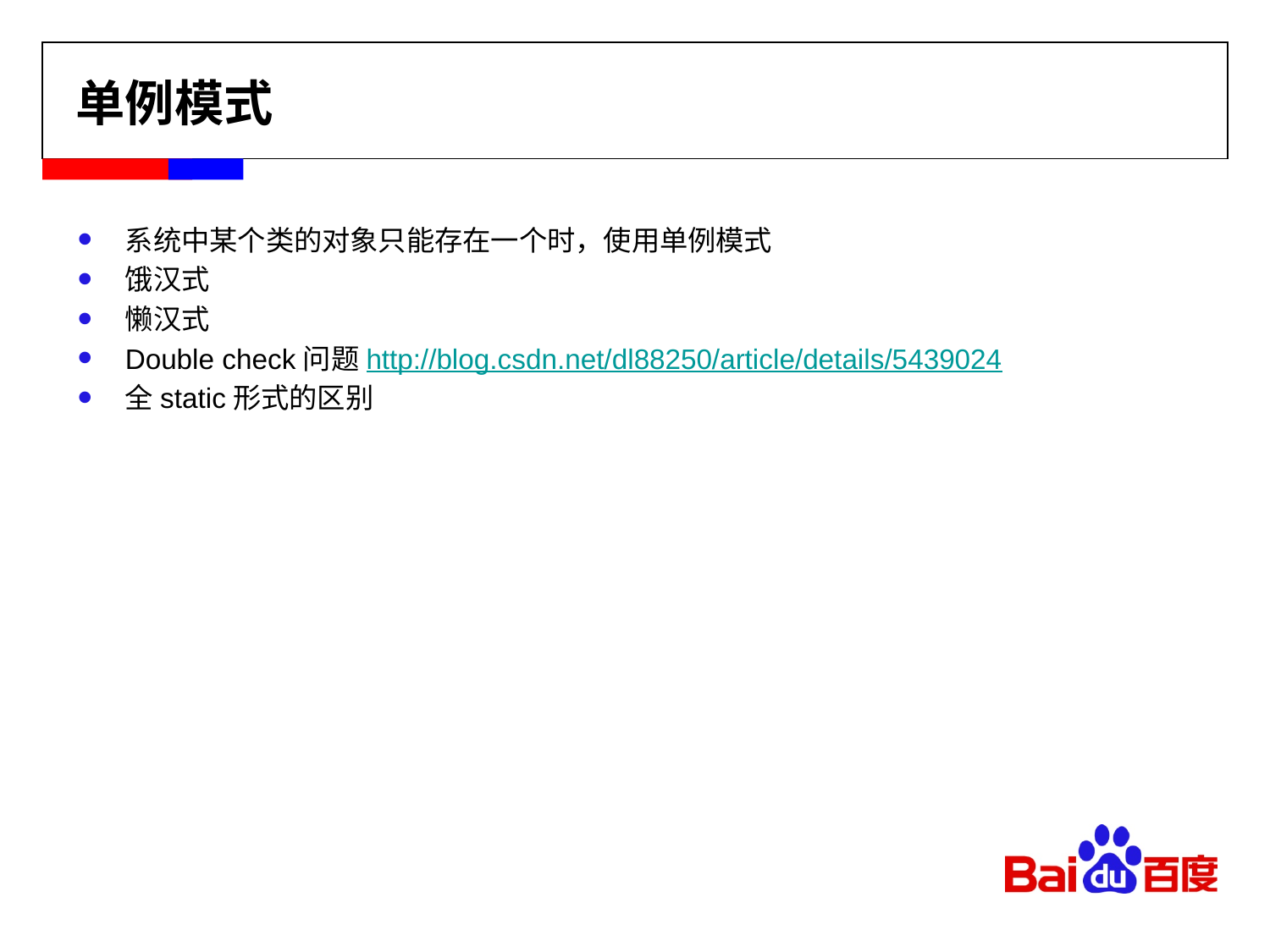

# 单例模式
系统中某个类的对象只能存在一个时，使用单例模式
饿汉式
懒汉式
Double check问题http://blog.csdn.net/dl88250/article/details/5439024
全static形式的区别